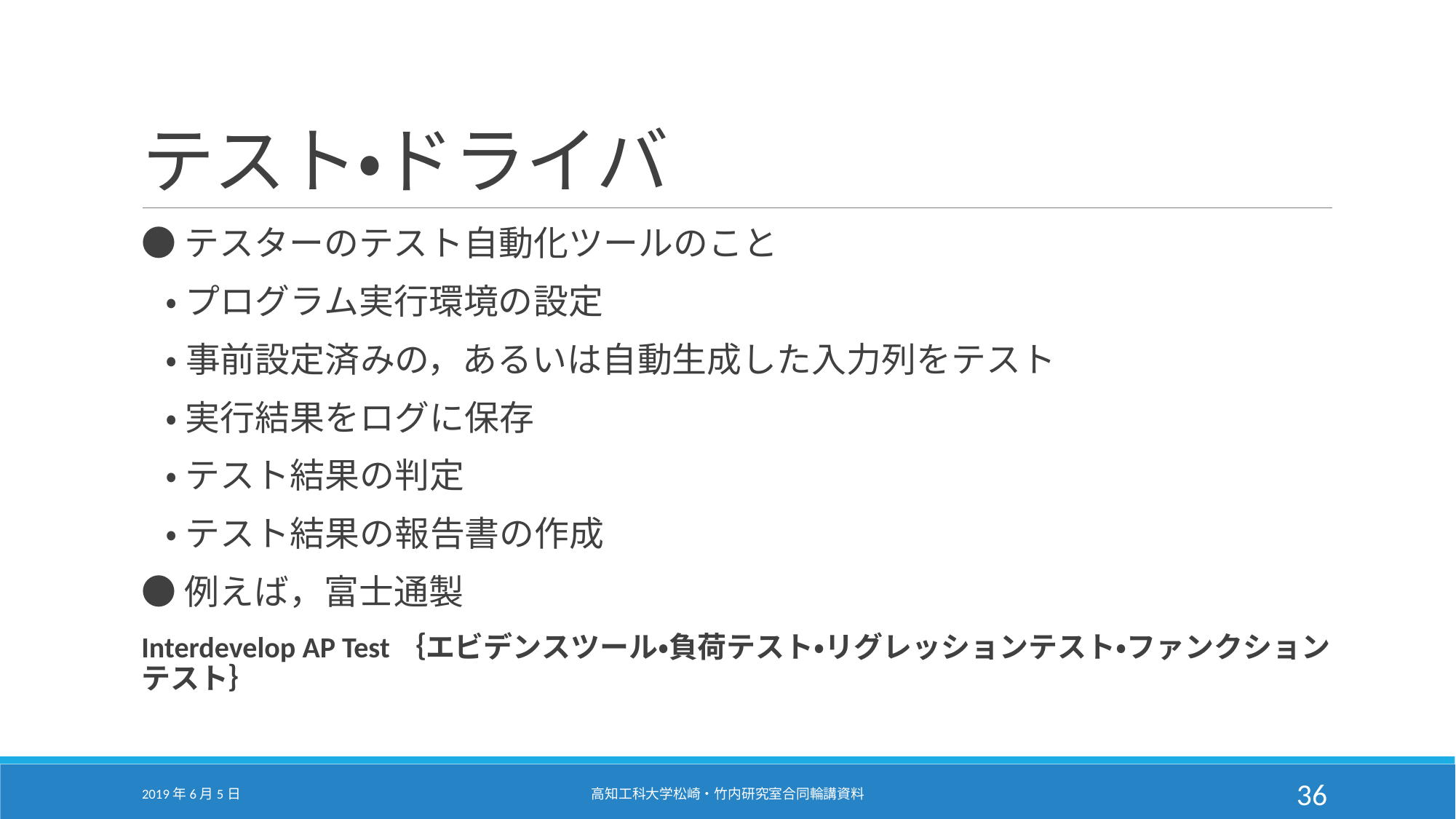

# テスト・ドライバ
●テスターのテスト自動化ツールのこと
　・ プログラム実行環境の設定
　・ 事前設定済みの，あるいは自動生成した入力列をテスト
　・ 実行結果をログに保存
　・ テスト結果の判定
　・ テスト結果の報告書の作成
●例えば，富士通製
Interdevelop AP Test｛エビデンスツール・負荷テスト・リグレッションテスト・ファンクションテスト｝
2019年6月5日
高知工科大学松崎・竹内研究室合同輪講資料
36